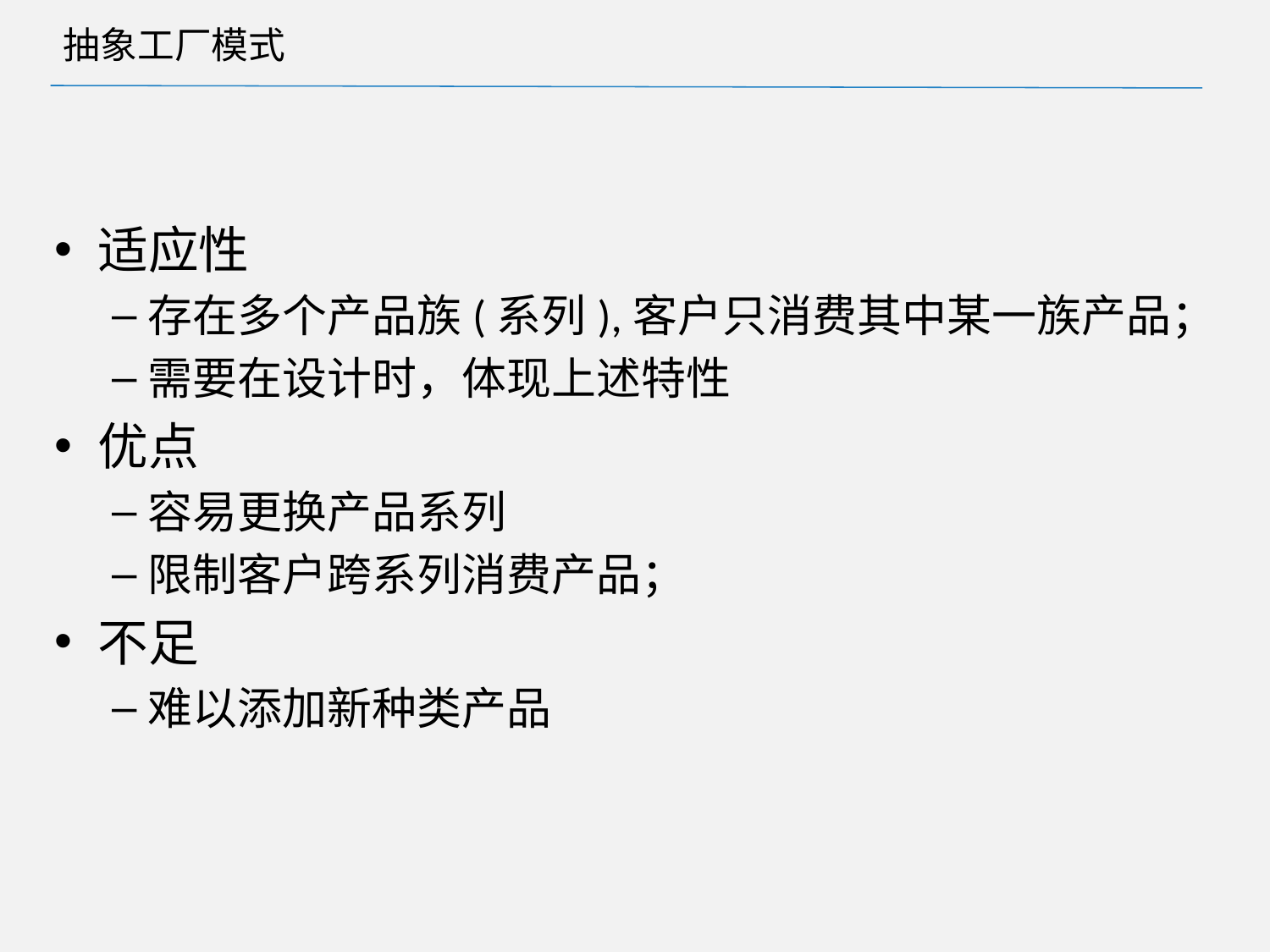

# 抽象工厂模式
适应性
存在多个产品族(系列),客户只消费其中某一族产品；
需要在设计时，体现上述特性
优点
容易更换产品系列
限制客户跨系列消费产品；
不足
难以添加新种类产品